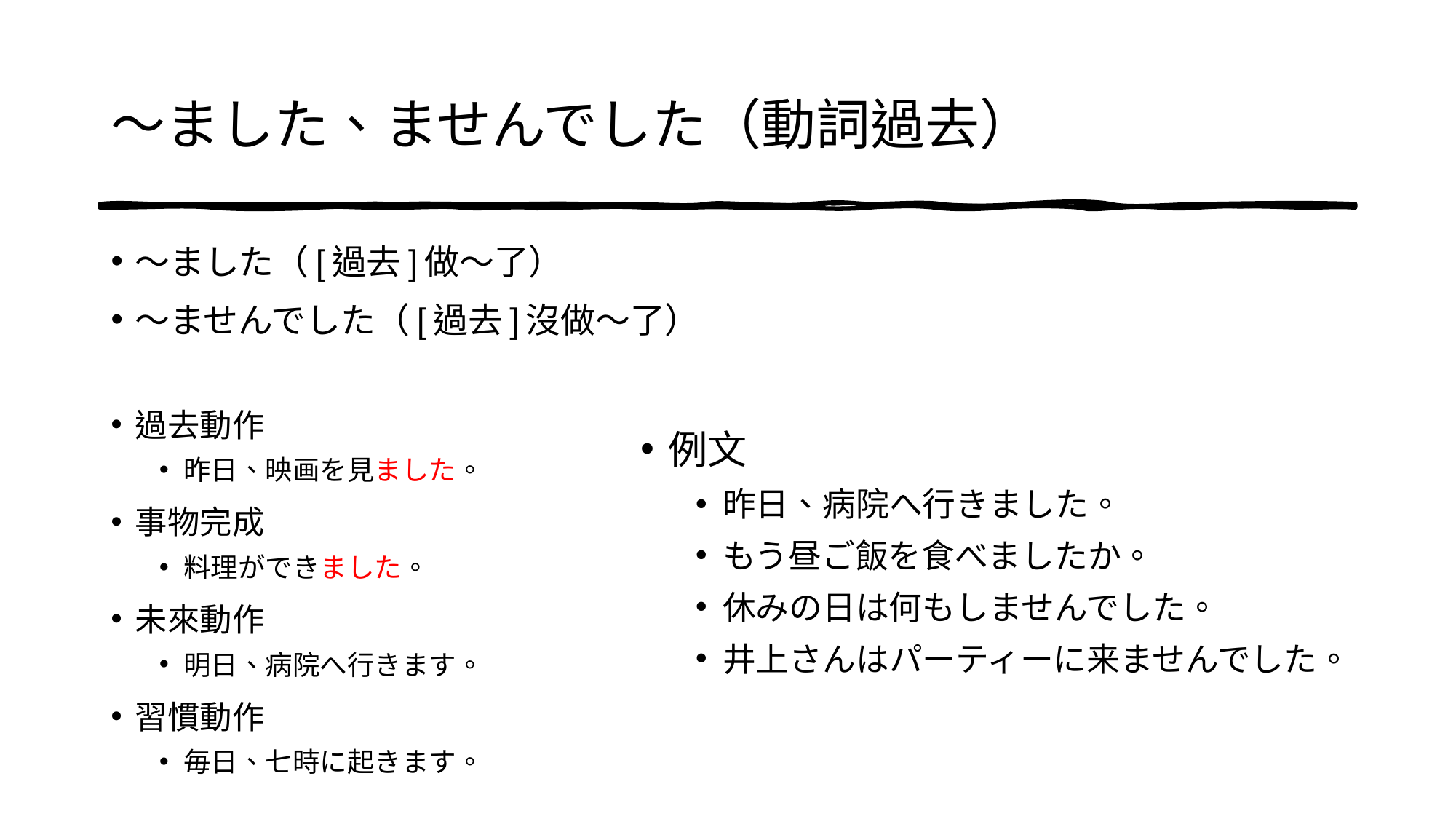

# 〜ました、ませんでした（動詞過去）
〜ました（[過去]做～了）
〜ませんでした（[過去]沒做～了）

過去動作
昨日、映画を見ました。
事物完成
料理ができました。
未來動作
明日、病院へ行きます。
習慣動作
毎日、七時に起きます。

例文
昨日、病院へ行きました。
もう昼ご飯を食べましたか。
休みの日は何もしませんでした。
井上さんはパーティーに来ませんでした。